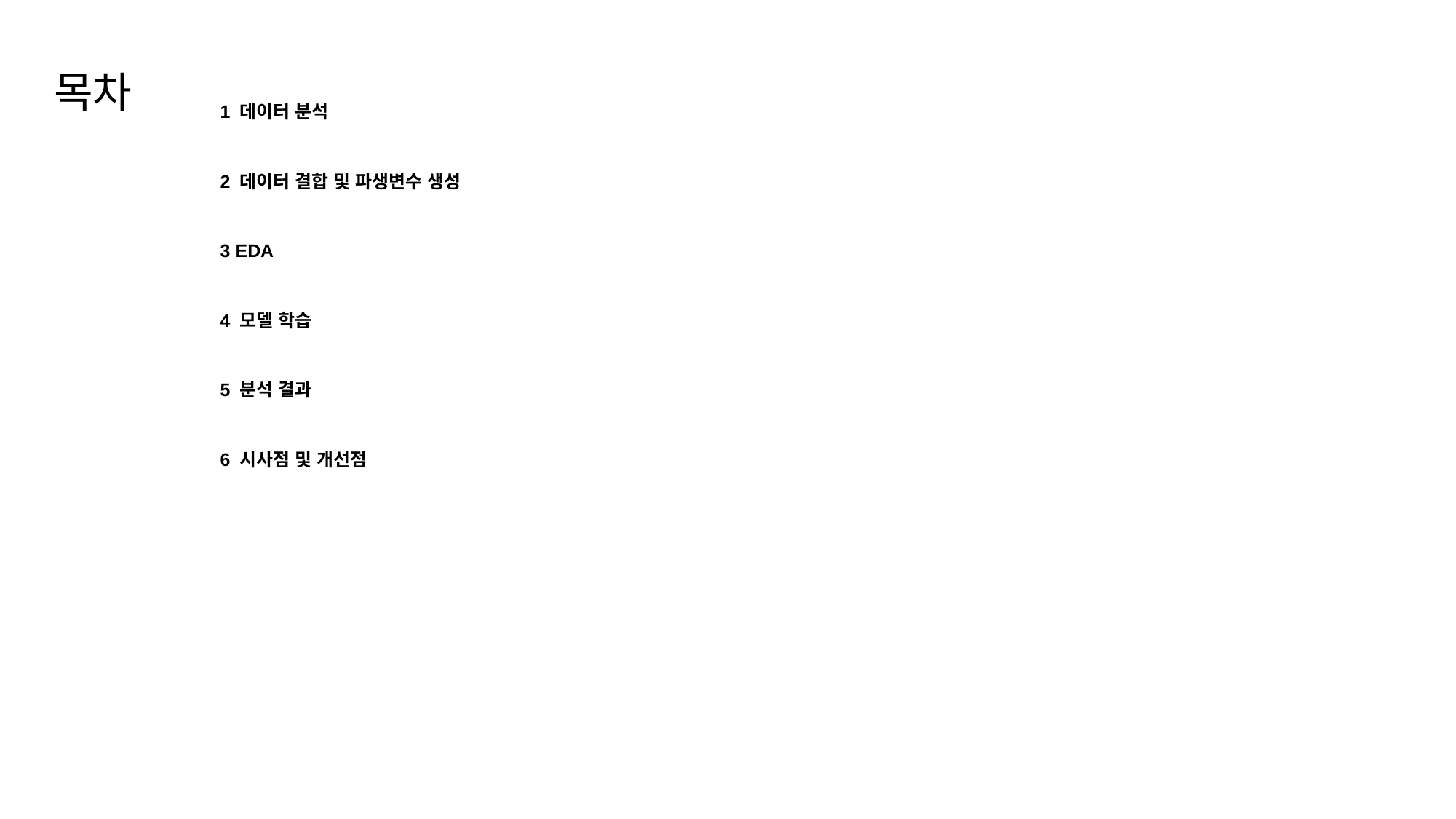

목차
1 데이터 분석

2 데이터 결합 및 파생변수 생성

3 EDA

4 모델 학습

5 분석 결과

6 시사점 및 개선점